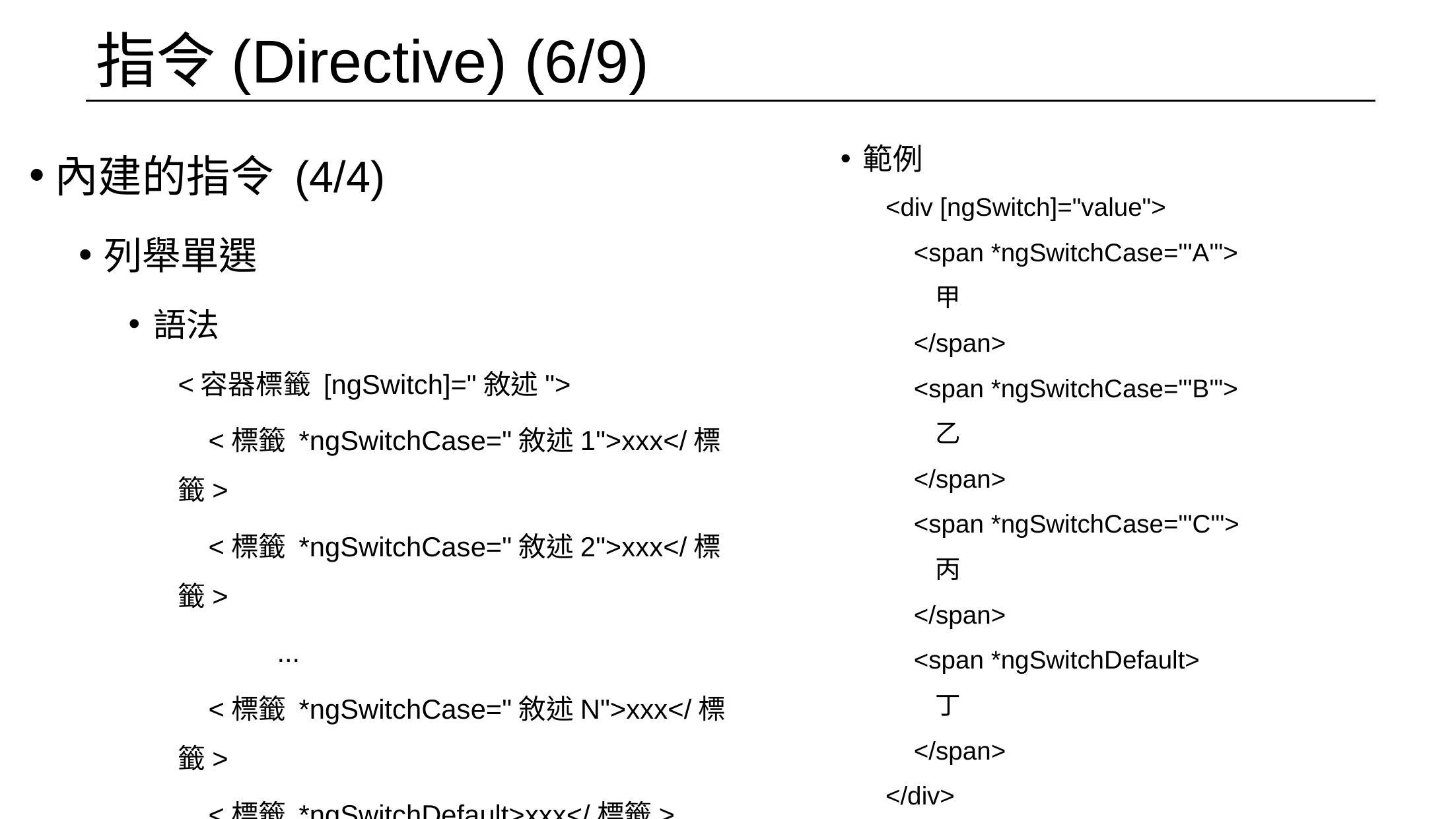

# 指令(Directive) (6/9)
範例
<div [ngSwitch]="value">
    <span *ngSwitchCase="'A'">
        甲
    </span>
    <span *ngSwitchCase="'B'">
        乙
    </span>
    <span *ngSwitchCase="'C'">
        丙
    </span>
    <span *ngSwitchDefault>
        丁
    </span>
</div>
內建的指令 (4/4)
列舉單選
語法
<容器標籤 [ngSwitch]="敘述">
    <標籤 *ngSwitchCase="敘述1">xxx</標籤>
    <標籤 *ngSwitchCase="敘述2">xxx</標籤>
	...
    <標籤 *ngSwitchCase="敘述N">xxx</標籤>
    <標籤 *ngSwitchDefault>xxx</標籤>
</容器標籤>